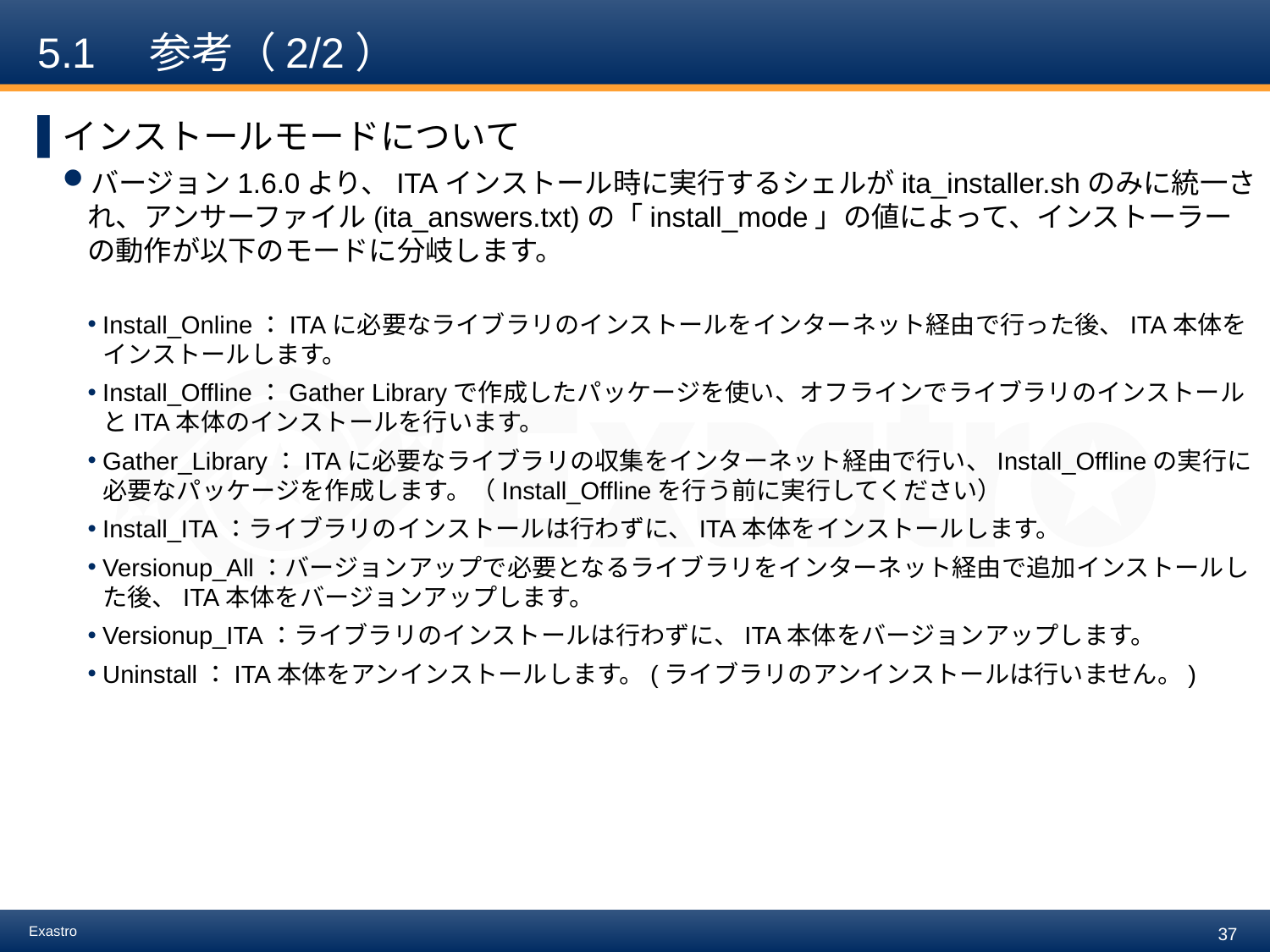

# 5.1　参考（2/2）
インストールモードについて
バージョン1.6.0より、ITAインストール時に実行するシェルがita_installer.shのみに統一され、アンサーファイル(ita_answers.txt)の「install_mode」の値によって、インストーラーの動作が以下のモードに分岐します。
Install_Online：ITAに必要なライブラリのインストールをインターネット経由で行った後、ITA本体をインストールします。
Install_Offline：Gather Libraryで作成したパッケージを使い、オフラインでライブラリのインストールとITA本体のインストールを行います。
Gather_Library：ITAに必要なライブラリの収集をインターネット経由で行い、Install_Offlineの実行に必要なパッケージを作成します。（Install_Offlineを行う前に実行してください）
Install_ITA：ライブラリのインストールは行わずに、ITA本体をインストールします。
Versionup_All：バージョンアップで必要となるライブラリをインターネット経由で追加インストールした後、ITA本体をバージョンアップします。
Versionup_ITA：ライブラリのインストールは行わずに、ITA本体をバージョンアップします。
Uninstall：ITA本体をアンインストールします。(ライブラリのアンインストールは行いません。)